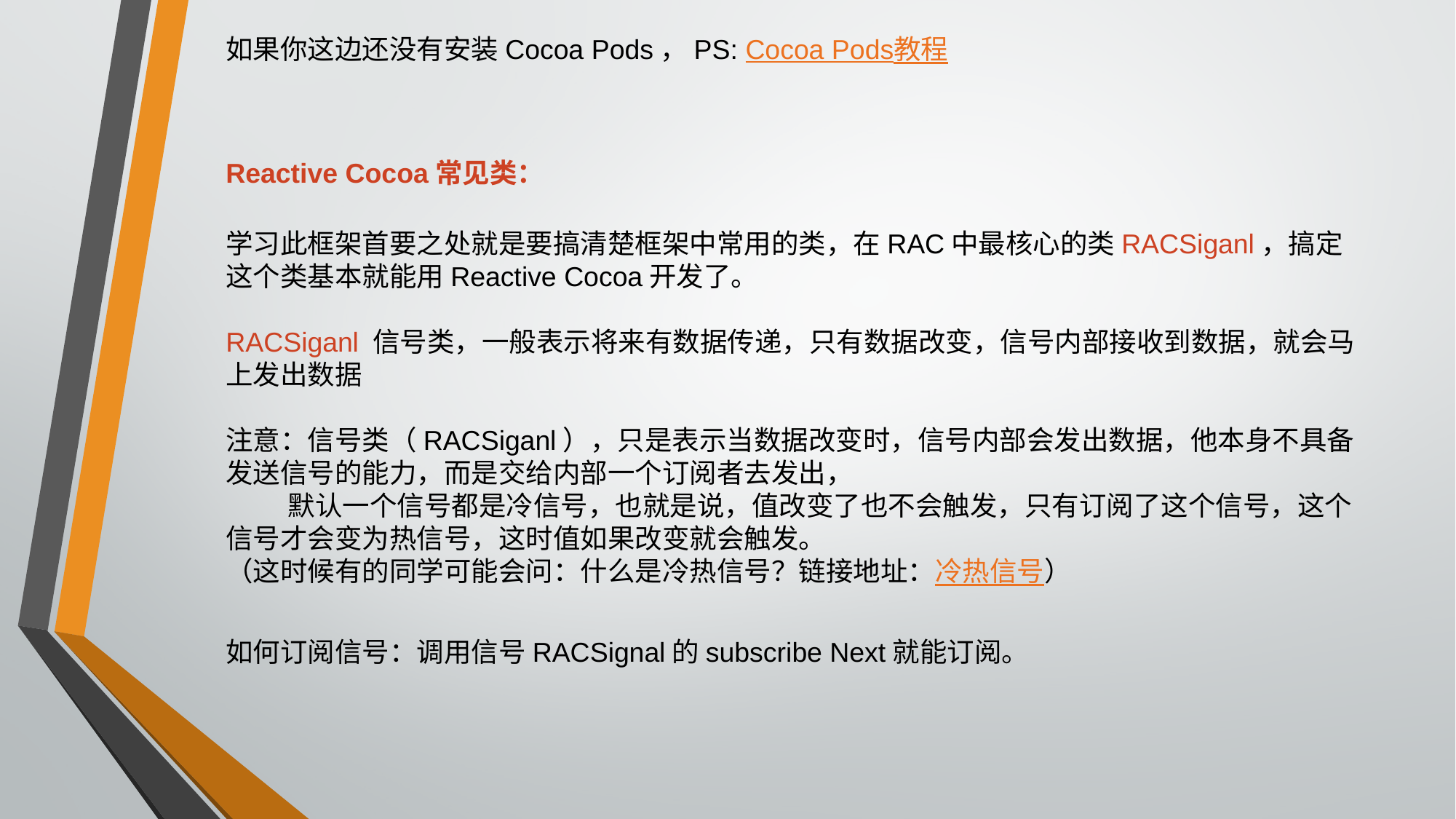

如果你这边还没有安装Cocoa Pods，PS: Cocoa Pods教程
Reactive Cocoa常见类：
学习此框架首要之处就是要搞清楚框架中常用的类，在RAC中最核心的类RACSiganl，搞定这个类基本就能用Reactive Cocoa开发了。

RACSiganl 信号类，一般表示将来有数据传递，只有数据改变，信号内部接收到数据，就会马上发出数据

注意：信号类（RACSiganl），只是表示当数据改变时，信号内部会发出数据，他本身不具备发送信号的能力，而是交给内部一个订阅者去发出，
         默认一个信号都是冷信号，也就是说，值改变了也不会触发，只有订阅了这个信号，这个信号才会变为热信号，这时值如果改变就会触发。
（这时候有的同学可能会问：什么是冷热信号？链接地址：冷热信号）
如何订阅信号：调用信号RACSignal的subscribe Next就能订阅。